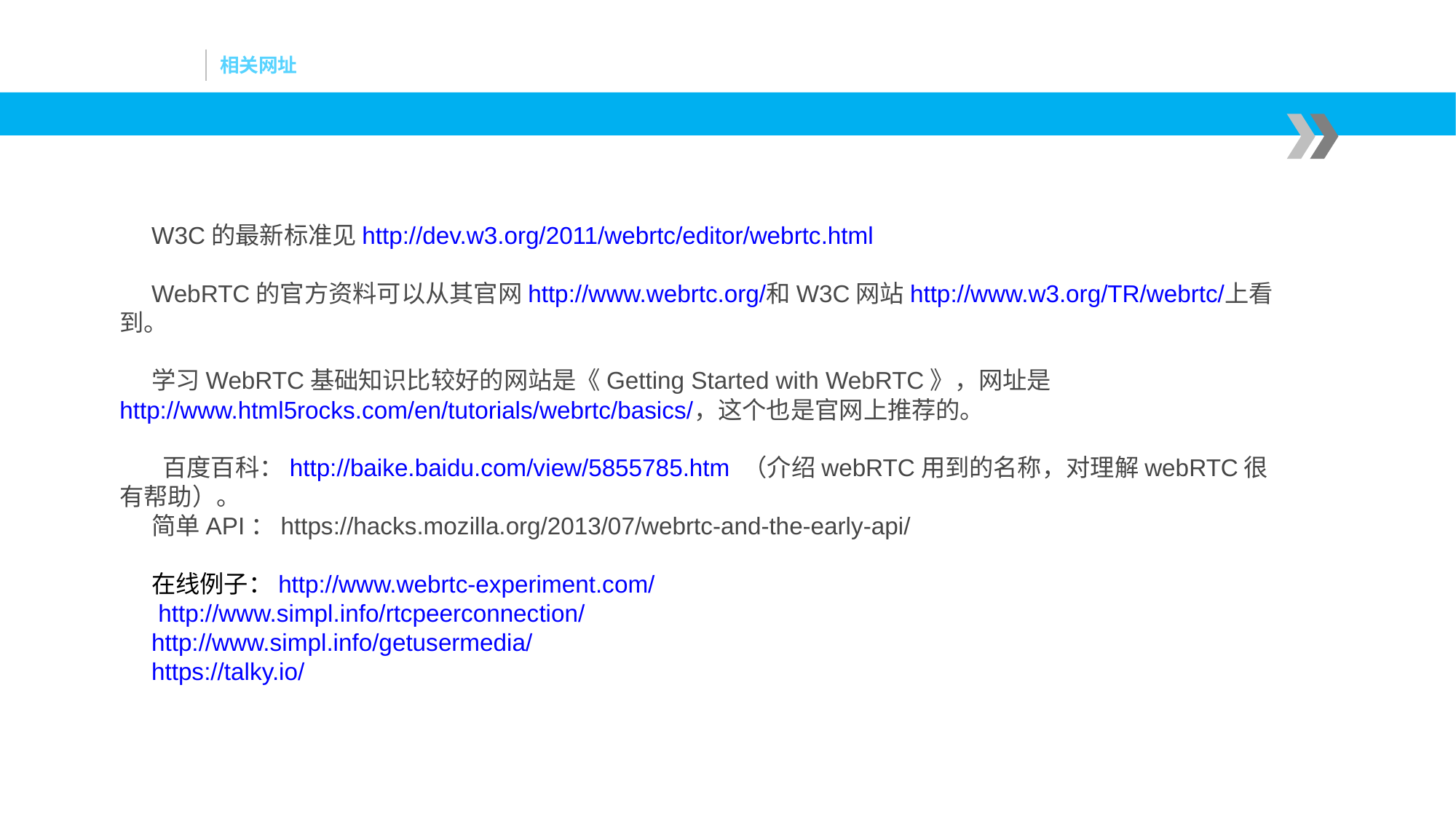

# 相关网址
W3C的最新标准见http://dev.w3.org/2011/webrtc/editor/webrtc.html

WebRTC的官方资料可以从其官网http://www.webrtc.org/和W3C网站http://www.w3.org/TR/webrtc/上看到。

学习WebRTC基础知识比较好的网站是《Getting Started with WebRTC》，网址是http://www.html5rocks.com/en/tutorials/webrtc/basics/，这个也是官网上推荐的。

 百度百科：http://baike.baidu.com/view/5855785.htm （介绍webRTC用到的名称，对理解webRTC很有帮助）。
简单API：https://hacks.mozilla.org/2013/07/webrtc-and-the-early-api/

在线例子：http://www.webrtc-experiment.com/
 http://www.simpl.info/rtcpeerconnection/
http://www.simpl.info/getusermedia/
https://talky.io/